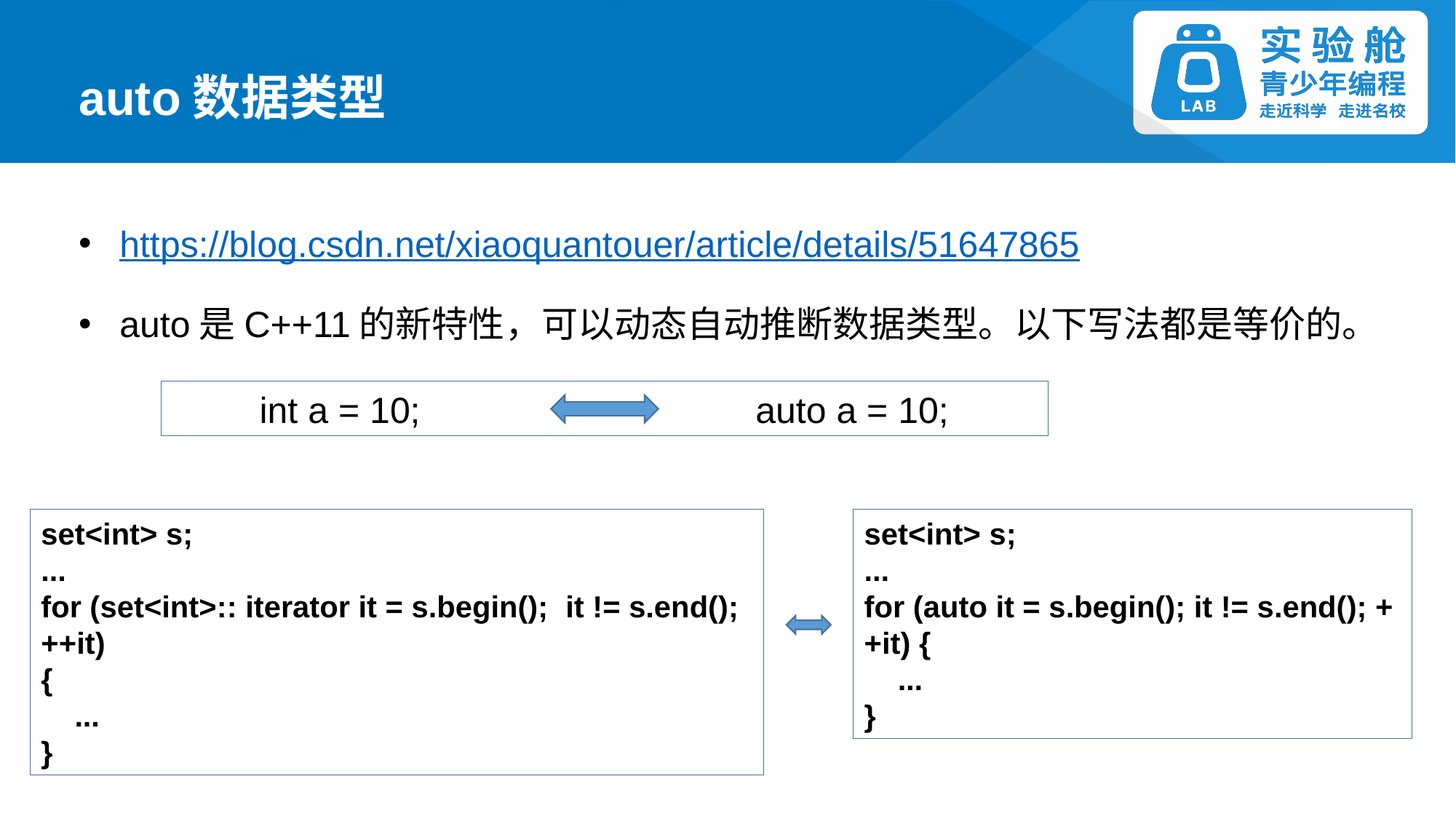

auto数据类型
https://blog.csdn.net/xiaoquantouer/article/details/51647865
auto是C++11的新特性，可以动态自动推断数据类型。以下写法都是等价的。
int a = 10;                                 auto a = 10;

set<int> s;
...
for (set<int>:: iterator it = s.begin();  it != s.end();  ++it)
{
    ...
}
set<int> s;
...
for (auto it = s.begin(); it != s.end(); ++it) {
    ...
}